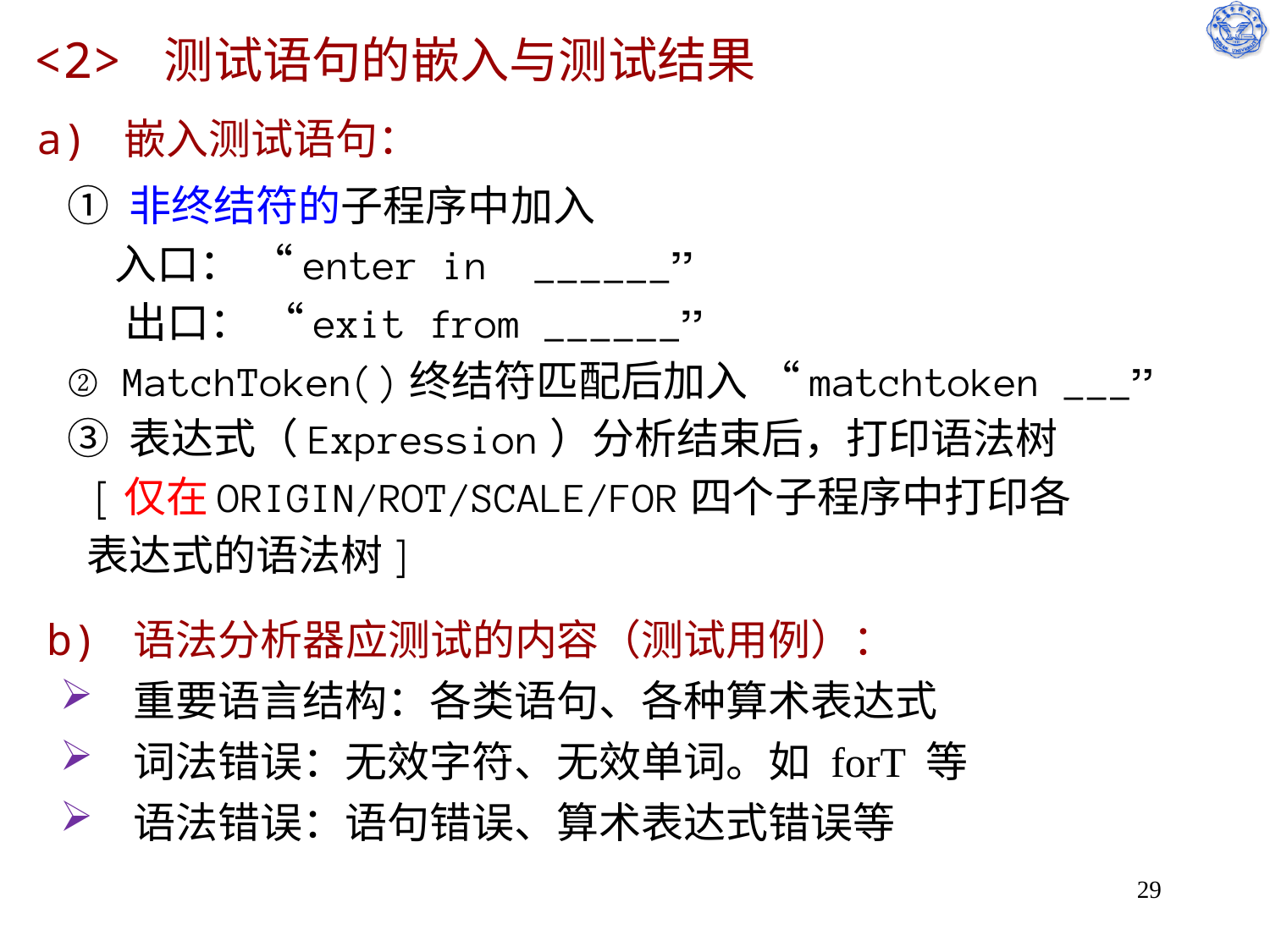

# <2> 测试语句的嵌入与测试结果
a) 嵌入测试语句：
① 非终结符的子程序中加入
     入口： “enter in  ______”
     出口： “exit from ______”
② MatchToken()终结符匹配后加入 “matchtoken ___”
③ 表达式（Expression）分析结束后，打印语法树
 [仅在ORIGIN/ROT/SCALE/FOR四个子程序中打印各
  表达式的语法树]
b) 语法分析器应测试的内容（测试用例）：
重要语言结构：各类语句、各种算术表达式
词法错误：无效字符、无效单词。如 forT 等
语法错误：语句错误、算术表达式错误等
29